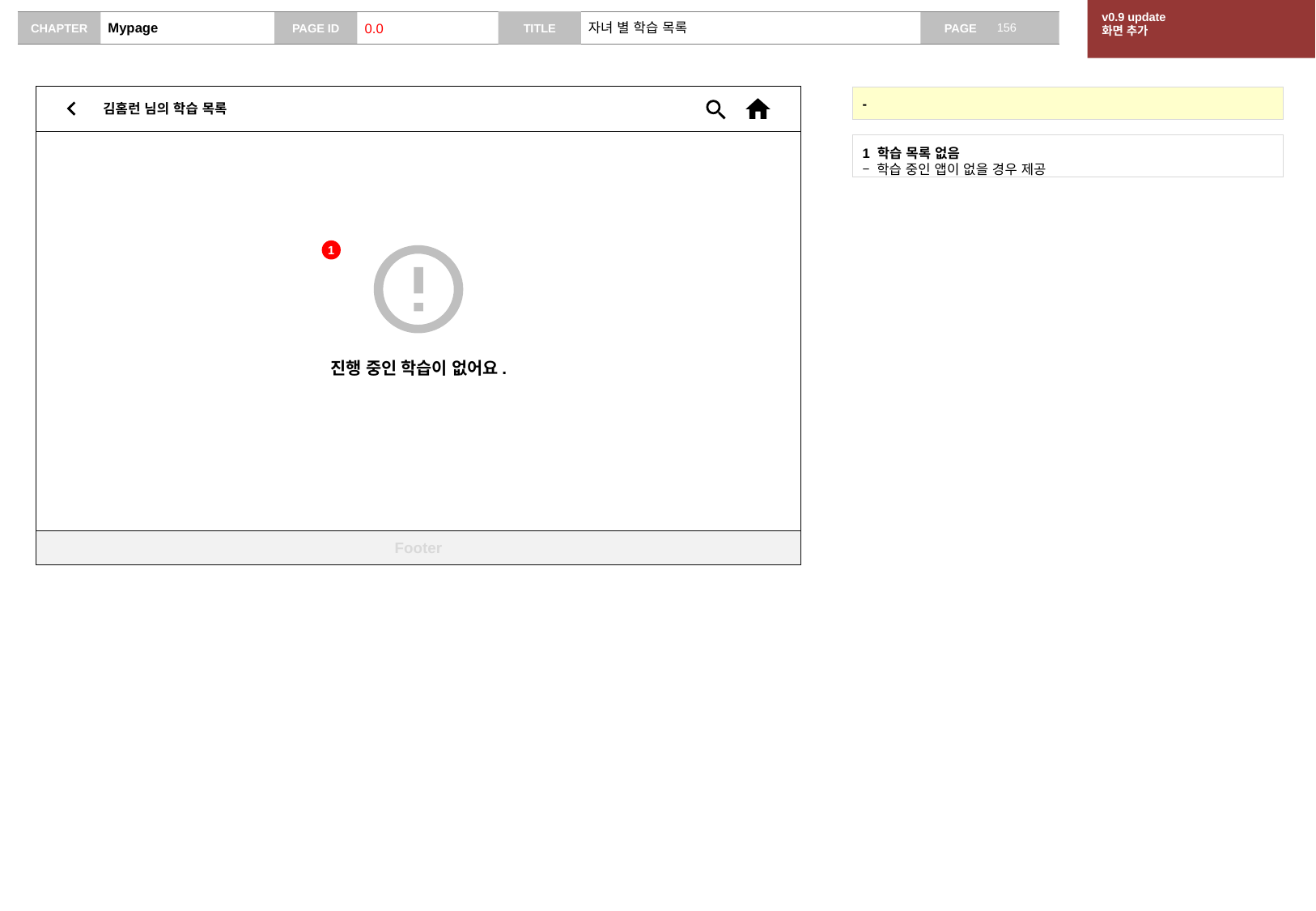

v0.9 update
화면 추가

# Mypage
0.0
자녀 별 학습 목록

김홈런 님의 학습 목록

-

1 학습 목록 없음
– 학습 중인 앱이 없을 경우 제공
1

진행 중인 학습이 없어요.
Footer